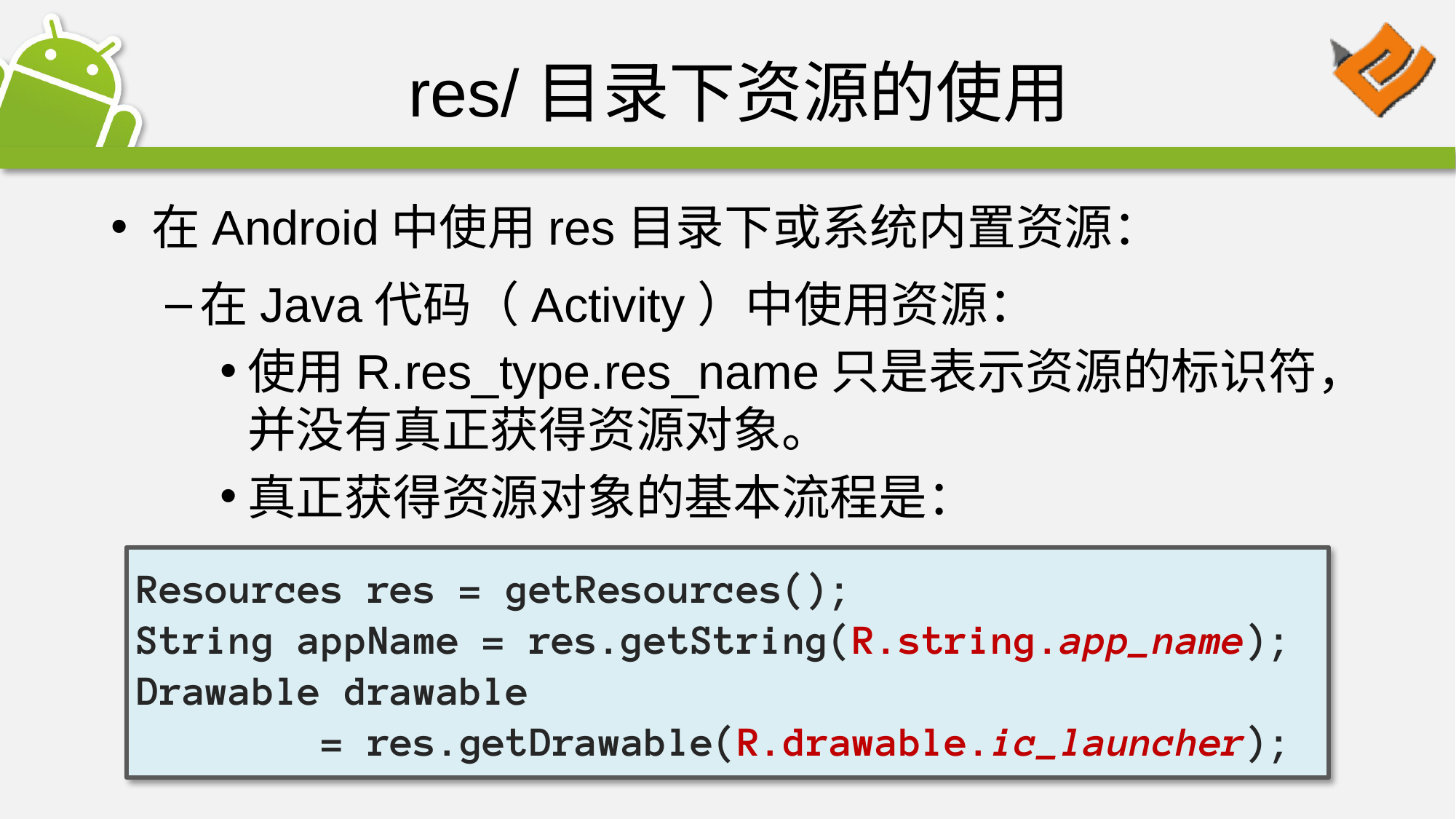

# res/目录下资源的使用
在Android中使用res目录下或系统内置资源：
在Java代码（Activity）中使用资源：
使用R.res_type.res_name只是表示资源的标识符，并没有真正获得资源对象。
真正获得资源对象的基本流程是：
Resources res = getResources();
String appName = res.getString(R.string.app_name);
Drawable drawable
        = res.getDrawable(R.drawable.ic_launcher);